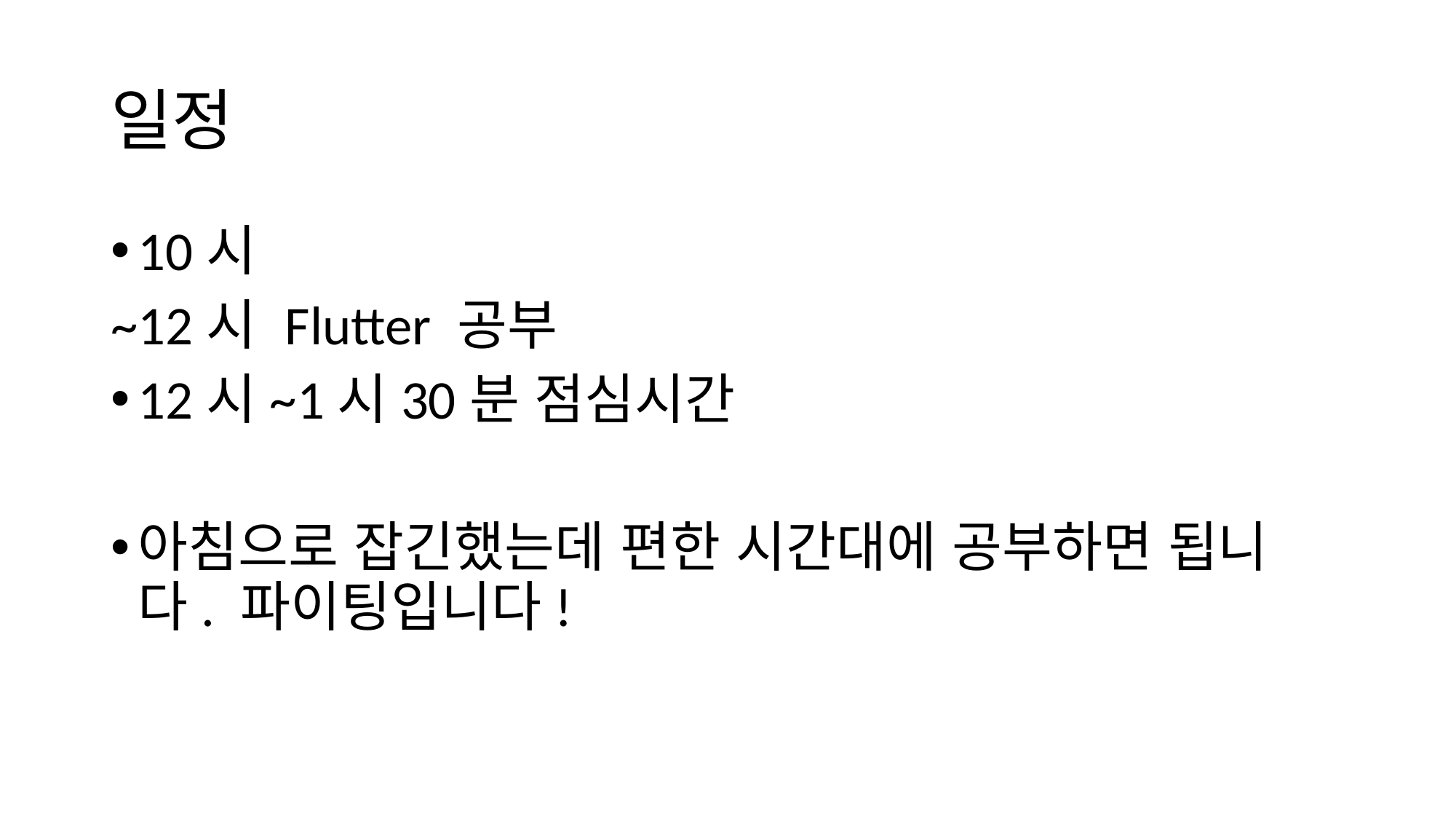

# 일정
10시
~12시 Flutter 공부
12시~1시30분 점심시간

아침으로 잡긴했는데 편한 시간대에 공부하면 됩니다. 파이팅입니다!